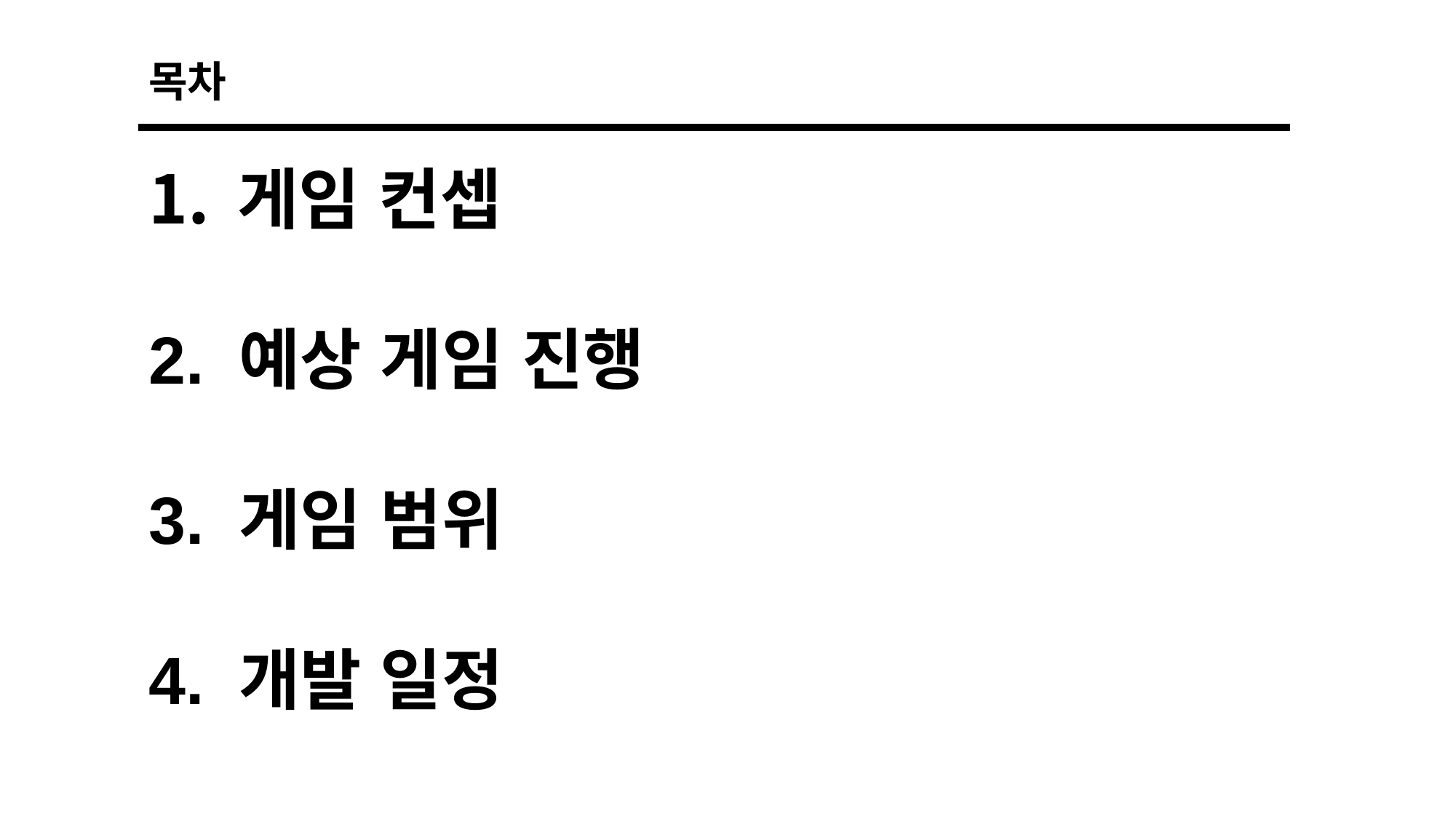

목차
게임 컨셉

2. 예상 게임 진행

3. 게임 범위

4. 개발 일정